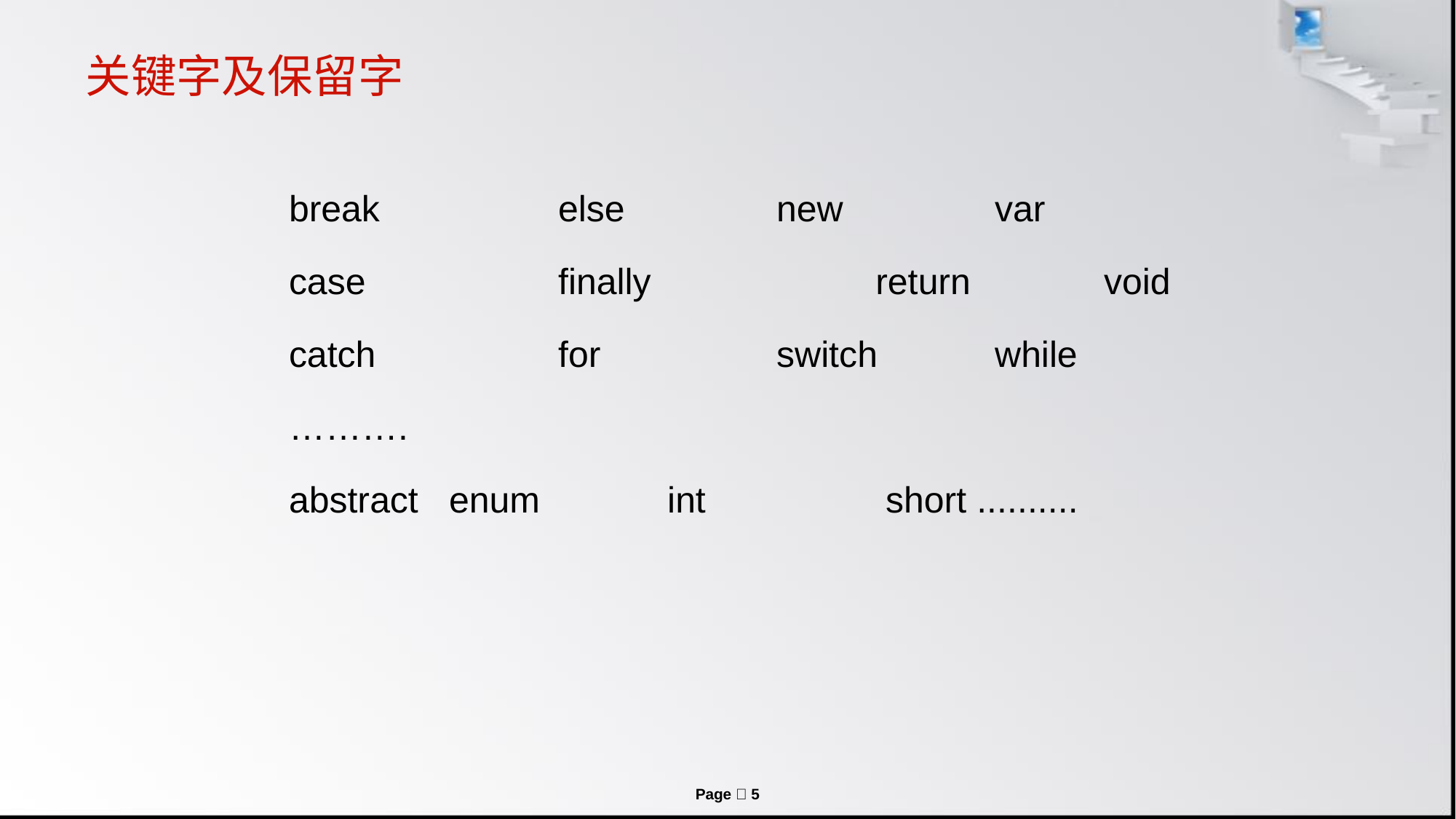

# 关键字及保留字
break		 else		 new		 var
case		 finally 		return		 void
catch		 for		 switch	 while
……….
abstract	 enum		 int		 short ..........